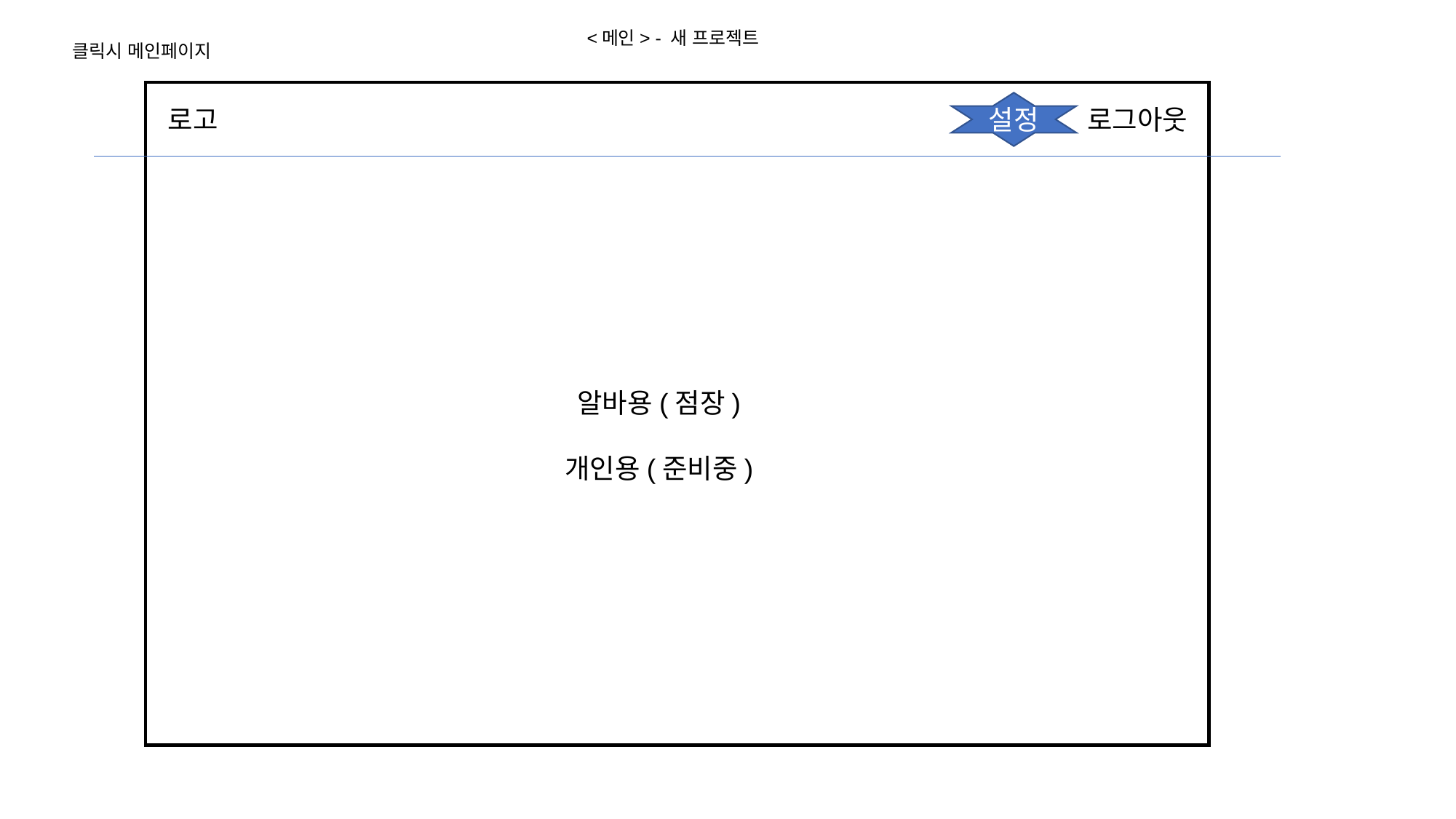

<메인> - 새 프로젝트
클릭시 메인페이지

설정
로고
로그아웃
알바용(점장)

개인용(준비중)